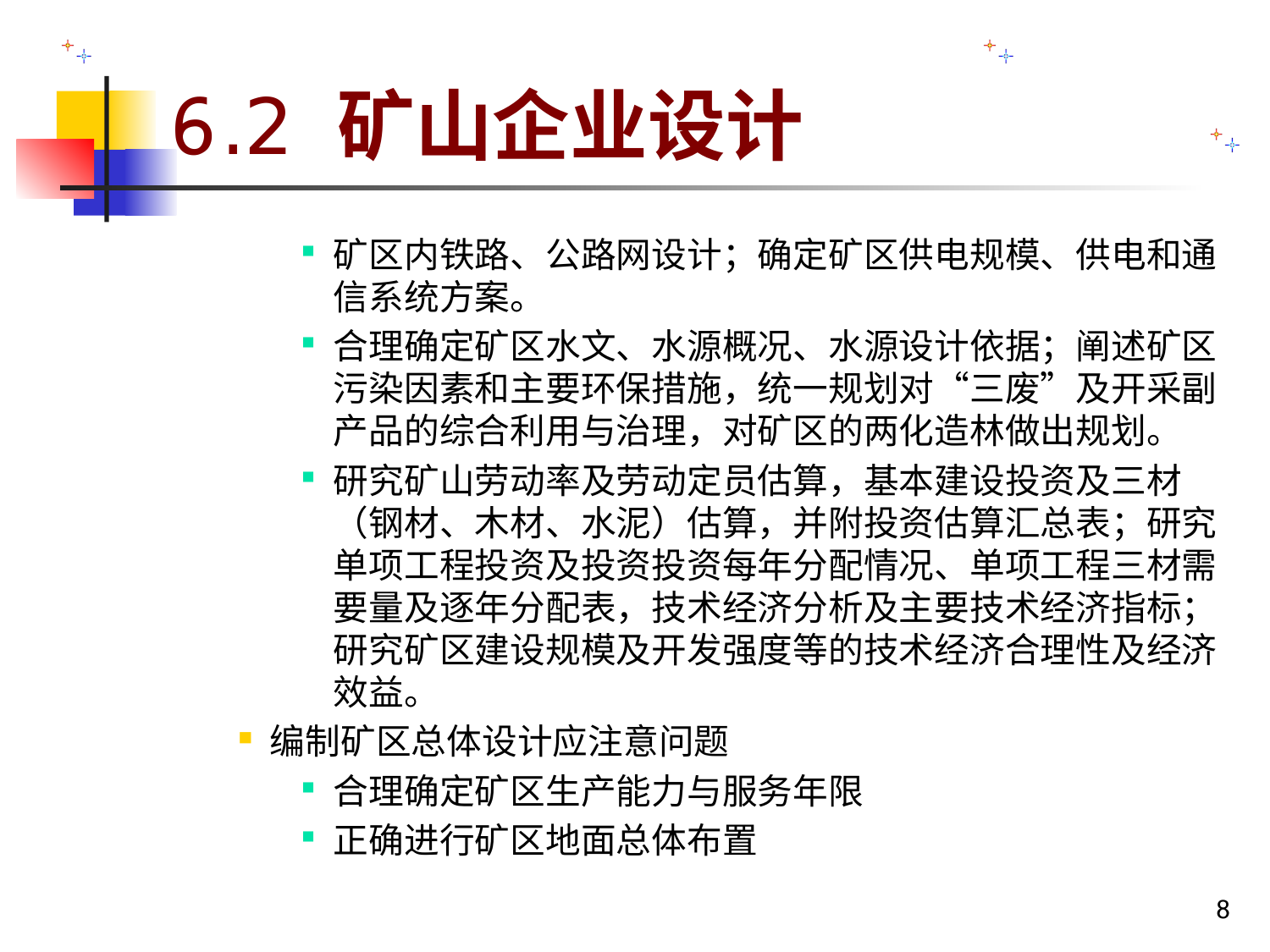

# 6.2 矿山企业设计
矿区内铁路、公路网设计；确定矿区供电规模、供电和通信系统方案。
合理确定矿区水文、水源概况、水源设计依据；阐述矿区污染因素和主要环保措施，统一规划对“三废”及开采副产品的综合利用与治理，对矿区的两化造林做出规划。
研究矿山劳动率及劳动定员估算，基本建设投资及三材（钢材、木材、水泥）估算，并附投资估算汇总表；研究单项工程投资及投资投资每年分配情况、单项工程三材需要量及逐年分配表，技术经济分析及主要技术经济指标；研究矿区建设规模及开发强度等的技术经济合理性及经济效益。
编制矿区总体设计应注意问题
合理确定矿区生产能力与服务年限
正确进行矿区地面总体布置
8